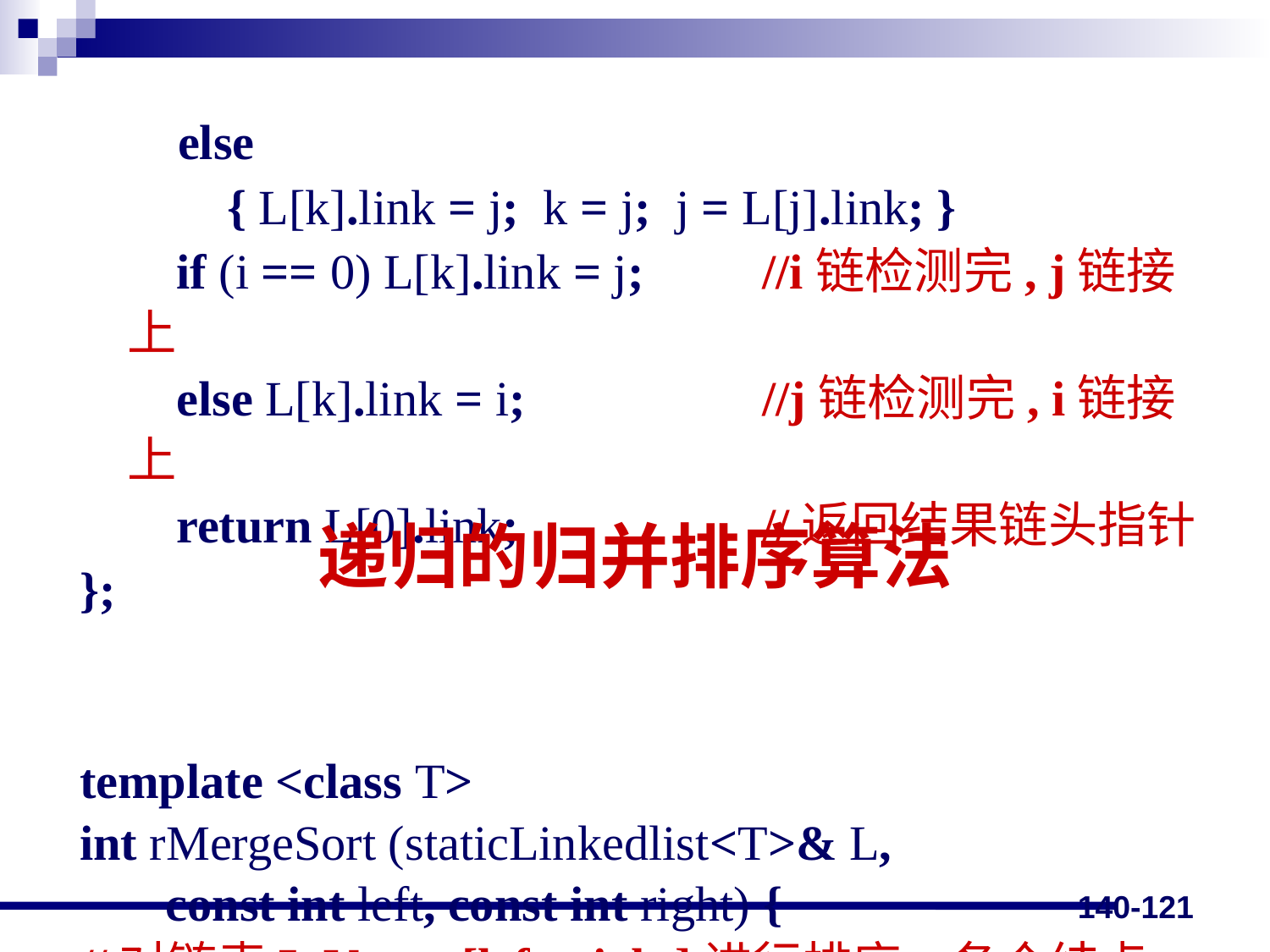

else
            { L[k].link = j;  k = j;  j = L[j].link; }
	    if (i == 0) L[k].link = j;	//i链检测完, j链接上
	    else L[k].link = i;		//j链检测完, i链接上
	    return L[0].link;		//返回结果链头指针
};

template <class T>
int rMergeSort (staticLinkedlist<T>& L,
       const int left, const int right) {
//对链表L.Vector[left..right]进行排序。各个结点中
# 递归的归并排序算法
140-121